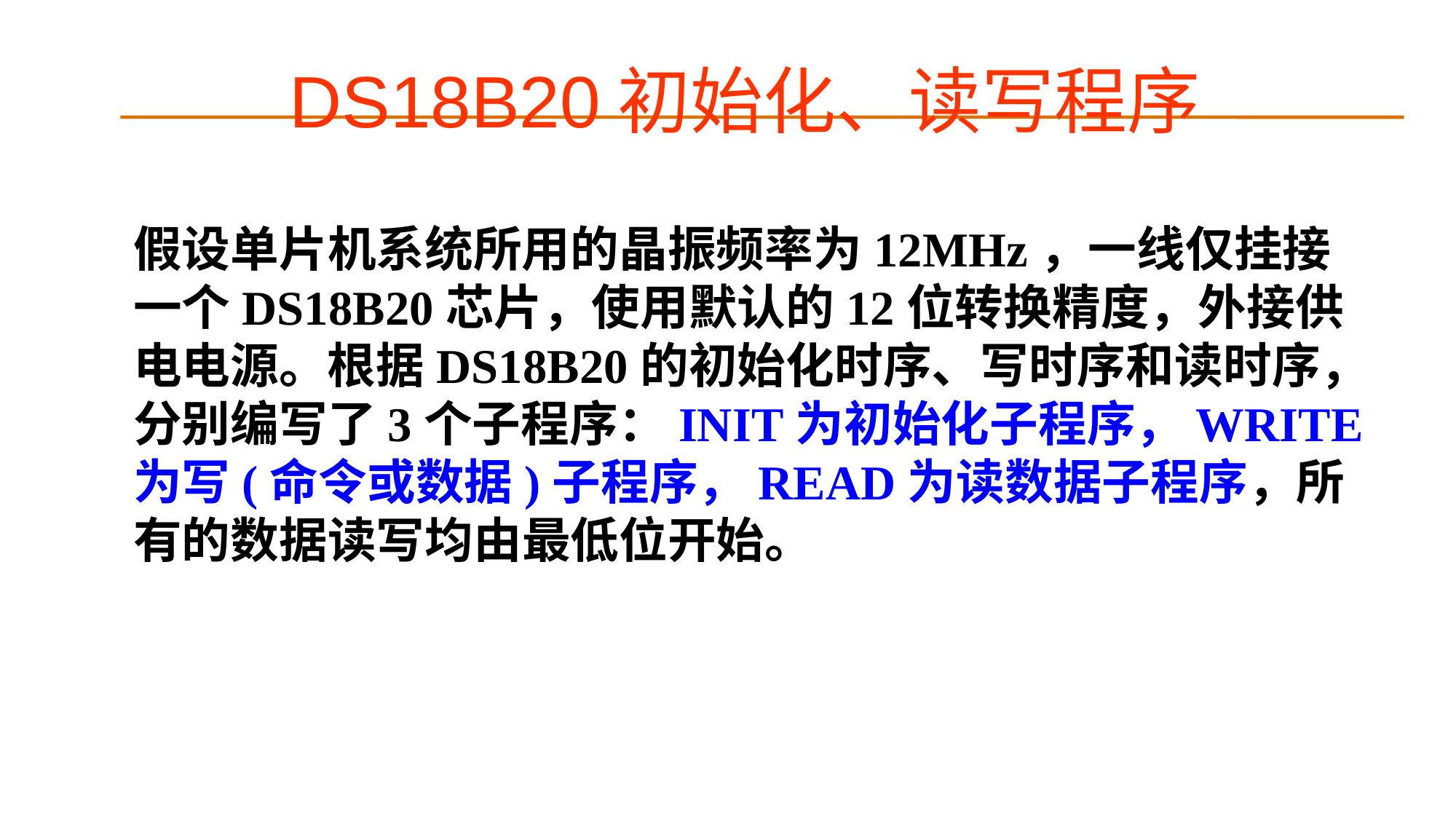

DS18B20初始化、读写程序
假设单片机系统所用的晶振频率为12MHz，一线仅挂接一个DS18B20芯片，使用默认的12位转换精度，外接供电电源。根据DS18B20的初始化时序、写时序和读时序，分别编写了3个子程序：INIT为初始化子程序，WRITE为写(命令或数据)子程序，READ为读数据子程序，所有的数据读写均由最低位开始。